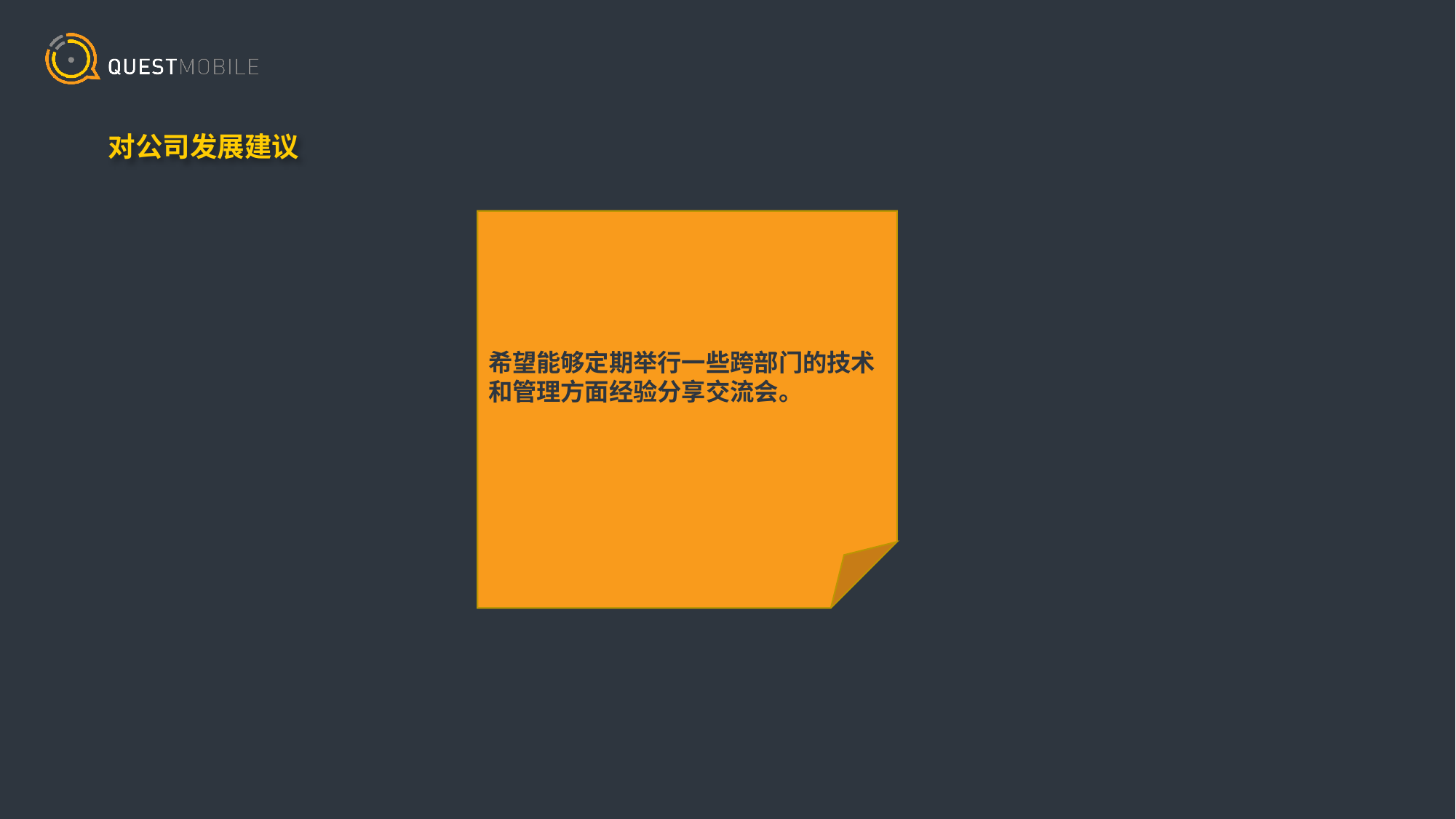

对公司发展建议
希望能够定期举行一些跨部门的技术和管理方面经验分享交流会。